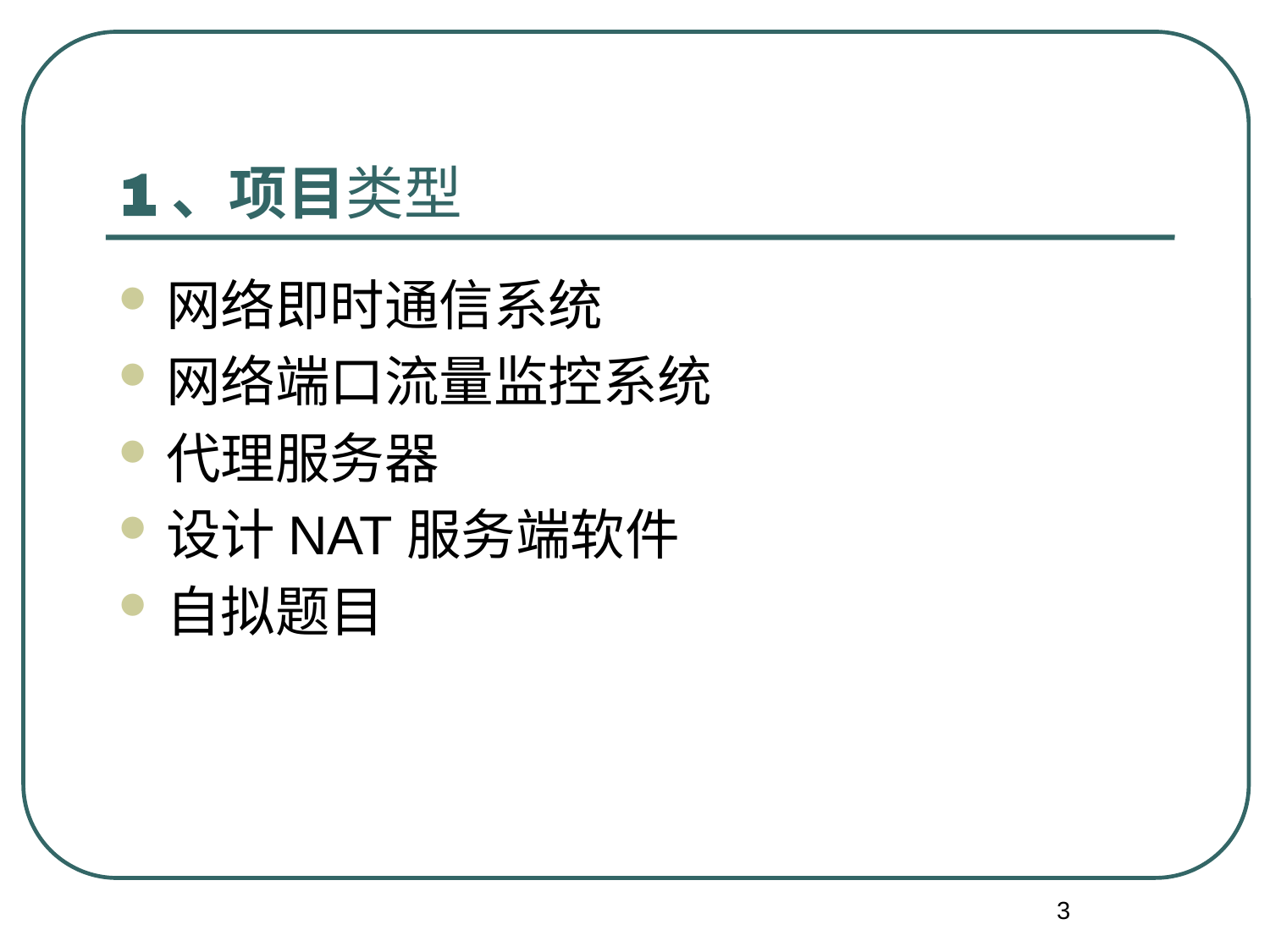

1、项目类型
网络即时通信系统
网络端口流量监控系统
代理服务器
设计NAT服务端软件
自拟题目
3